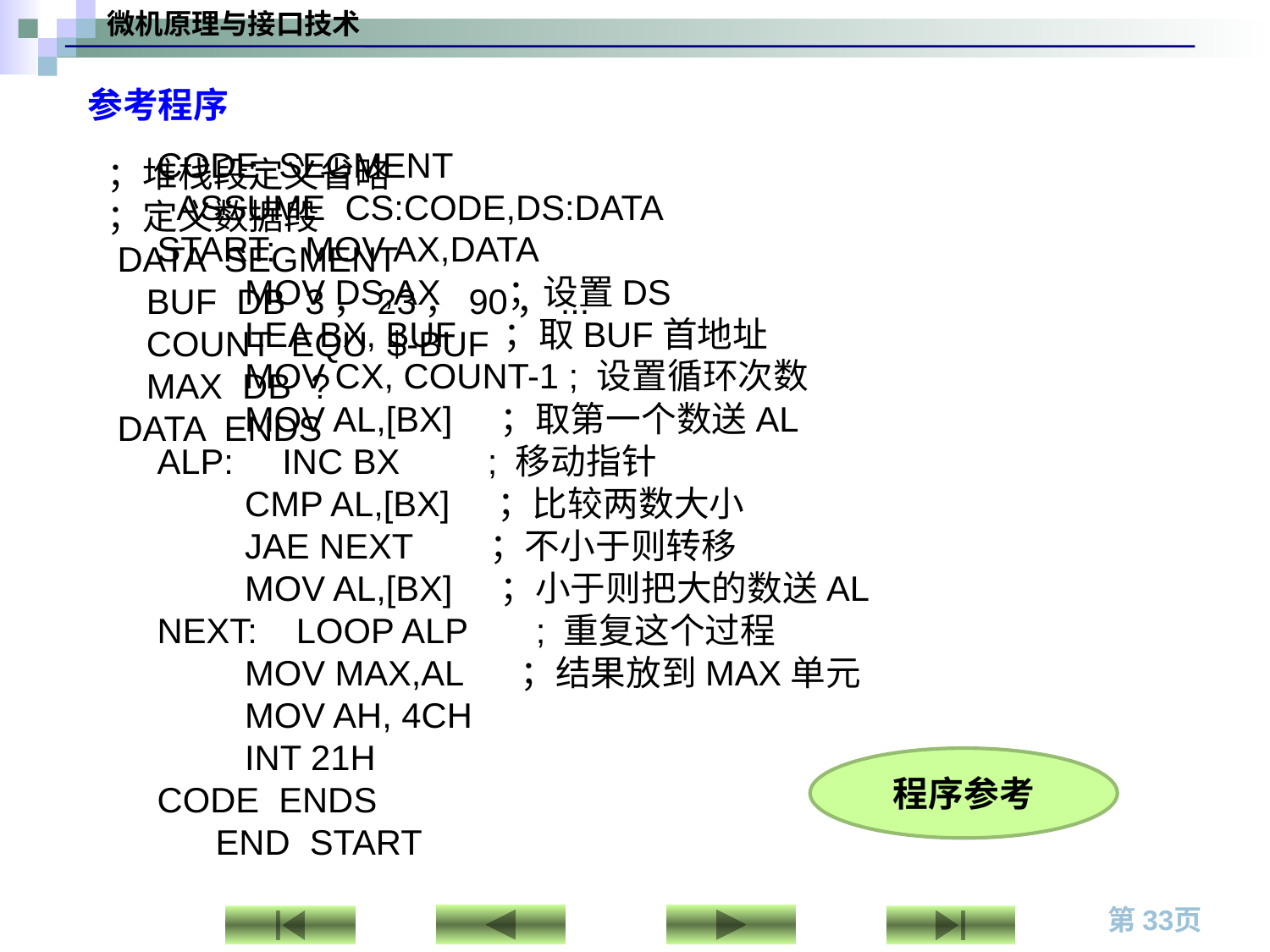

参考程序
 CODE  SEGMENT
   ASSUME  CS:CODE,DS:DATA
 START:   MOV AX,DATA
          MOV DS,AX      ；设置DS
          LEA BX, BUF    ；取BUF首地址
          MOV CX, COUNT-1 ; 设置循环次数
          MOV AL,[BX]    ；取第一个数送AL
 ALP:     INC BX         ; 移动指针
          CMP AL,[BX]    ；比较两数大小
          JAE NEXT       ；不小于则转移
          MOV AL,[BX]    ；小于则把大的数送AL
 NEXT:    LOOP ALP       ; 重复这个过程
          MOV MAX,AL     ；结果放到MAX单元
          MOV AH, 4CH
          INT 21H
 CODE  ENDS
       END  START
；堆栈段定义省略
；定义数据段
 DATA  SEGMENT
    BUF  DB  3，23，90，...
    COUNT  EQU  $-BUF
    MAX  DB  ?
 DATA  ENDS

程序参考